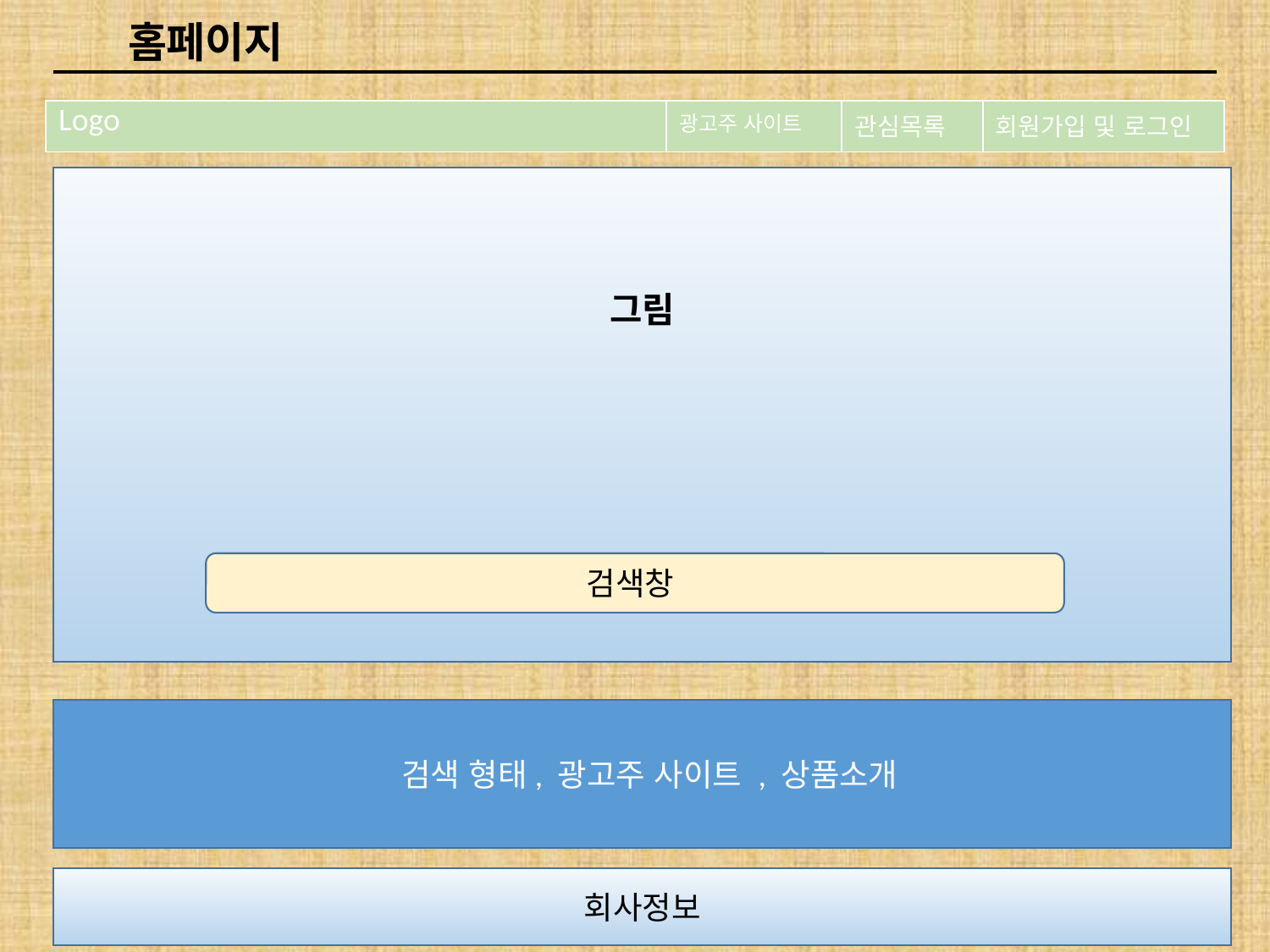

홈페이지
| Logo | 광고주 사이트 | 관심목록 | 회원가입 및 로그인 |
| --- | --- | --- | --- |

그림
검색창
 검색 형태, 광고주 사이트 , 상품소개
회사정보